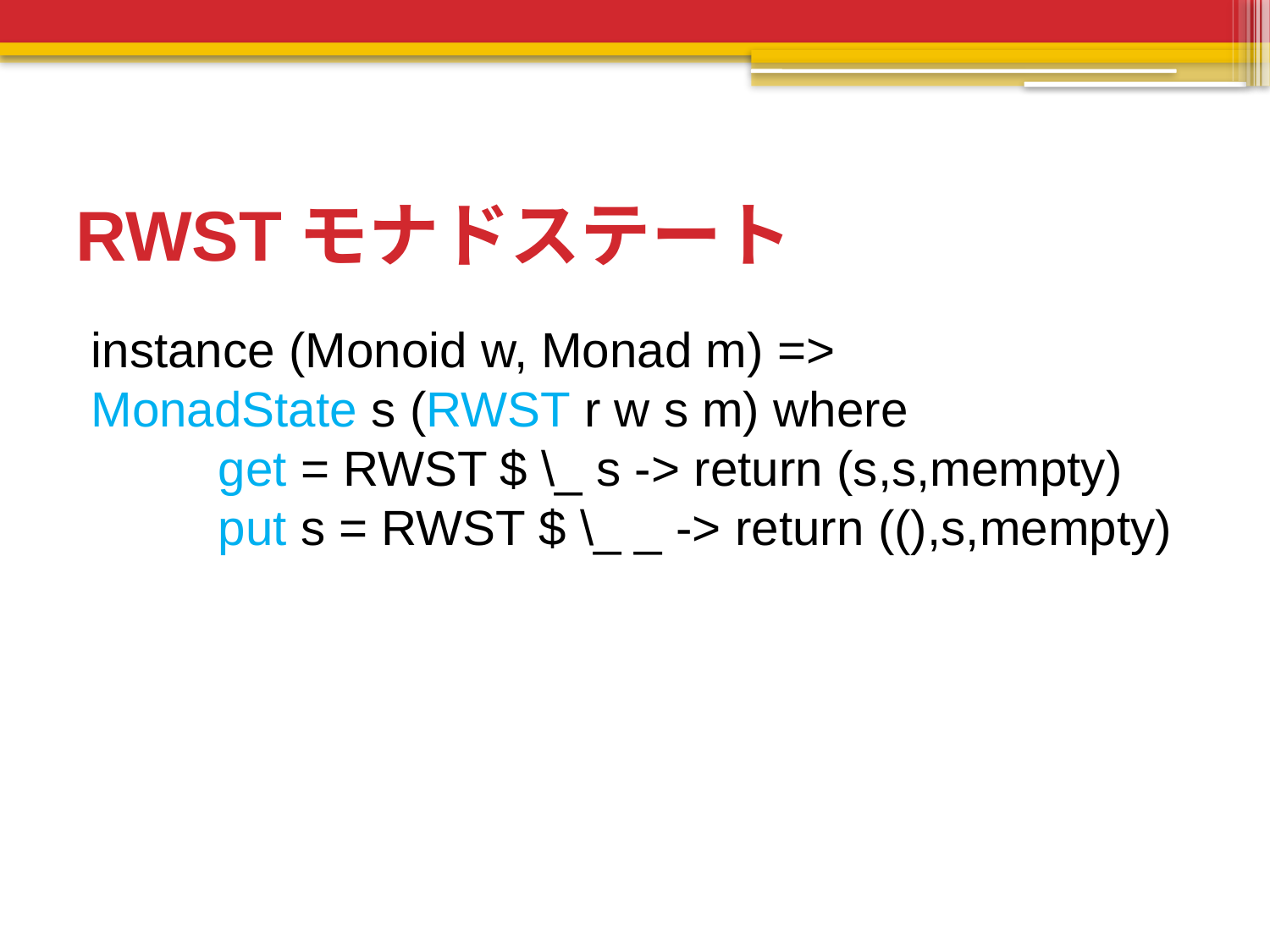

# RWSTモナドステート
instance (Monoid w, Monad m) =>
MonadState s (RWST r w s m) where
	get = RWST $ \_ s -> return (s,s,mempty)
	put s = RWST $ \_ _ -> return ((),s,mempty)